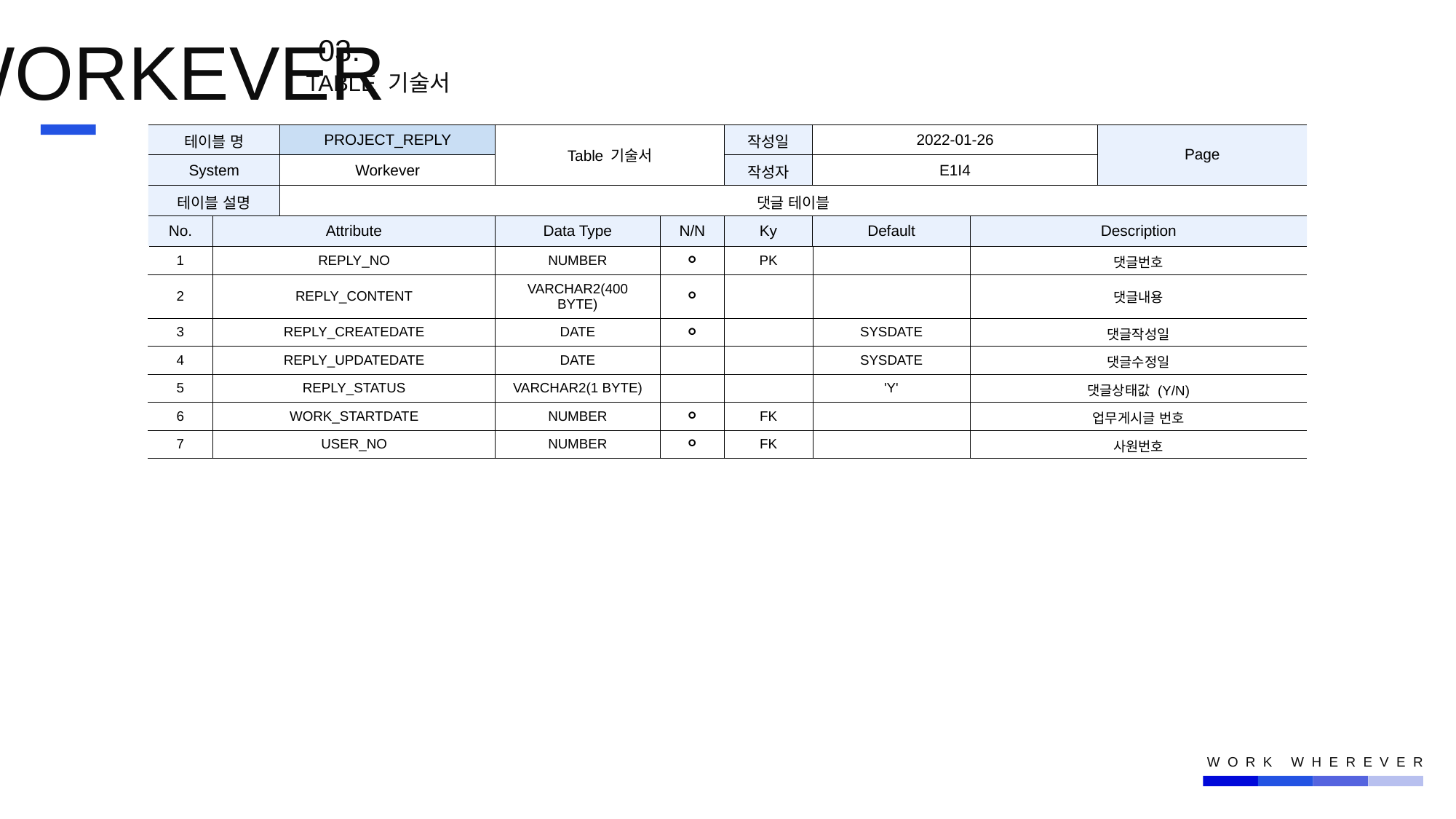

WORKEVER
03.
TABLE 기술서
| 테이블 명 |  | PROJECT\_REPLY | Table 기술서 |  | 작성일 | 2022-01-26 |  | Page |
| --- | --- | --- | --- | --- | --- | --- | --- | --- |
| System |  | Workever |  |  | 작성자 | E1I4 |  |  |
| 테이블 설명 |  | 댓글 테이블 |  |  |  |  |  |  |
| No. | Attribute | Atribute | Data Type | N/N | Ky | Default | Description | Description |
| 1 | REPLY\_NO | 정의1 | NUMBER | ○ | PK |  | 댓글번호 | OOO |
| 2 | REPLY\_CONTENT |  | VARCHAR2(400 BYTE) | ○ |  |  | 댓글내용 |  |
| 3 | REPLY\_CREATEDATE |  | DATE | ○ |  | SYSDATE | 댓글작성일 |  |
| 4 | REPLY\_UPDATEDATE |  | DATE |  |  | SYSDATE | 댓글수정일 |  |
| 5 | REPLY\_STATUS |  | VARCHAR2(1 BYTE) |  |  | 'Y' | 댓글상태값 (Y/N) |  |
| 6 | WORK\_STARTDATE |  | NUMBER | ○ | FK |  | 업무게시글 번호 |  |
| 7 | USER\_NO |  | NUMBER | ○ | FK |  | 사원번호 |  |

WORK WHEREVER